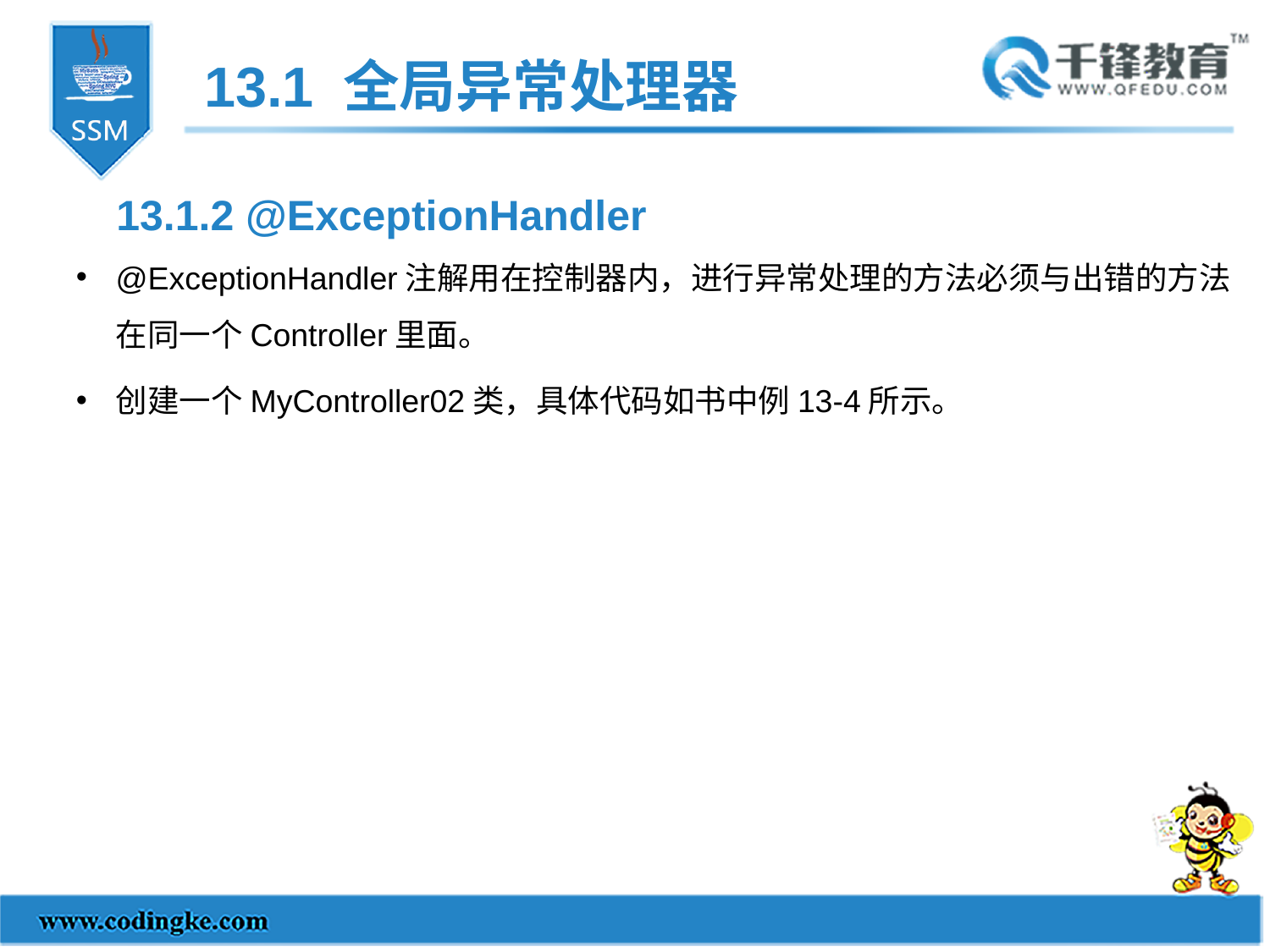

13.1 全局异常处理器
13.1.2 @ExceptionHandler
@ExceptionHandler注解用在控制器内，进行异常处理的方法必须与出错的方法在同一个Controller里面。
创建一个MyController02类，具体代码如书中例13-4所示。